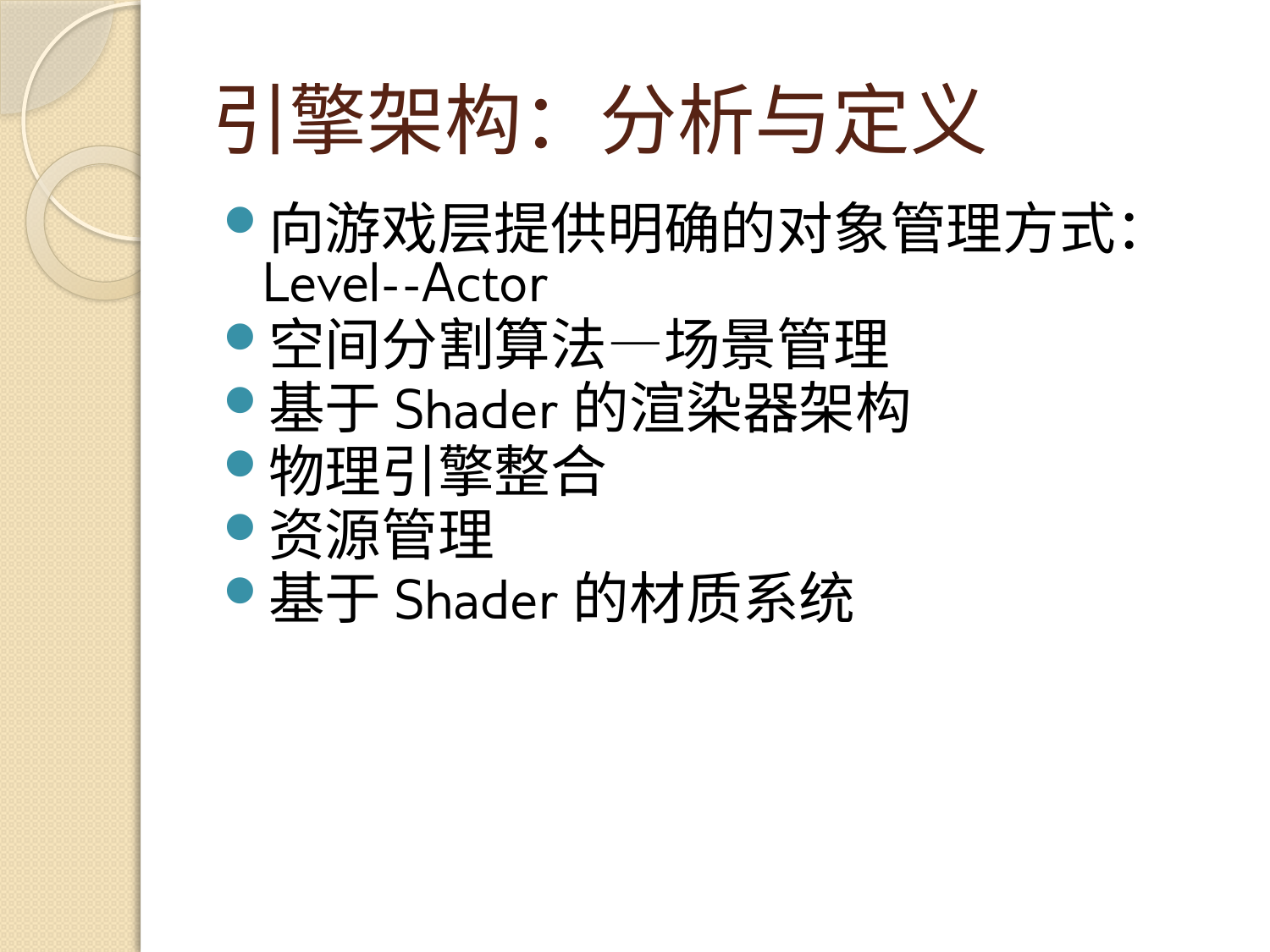

# 引擎架构：分析与定义
向游戏层提供明确的对象管理方式：Level--Actor
空间分割算法—场景管理
基于Shader的渲染器架构
物理引擎整合
资源管理
基于Shader的材质系统